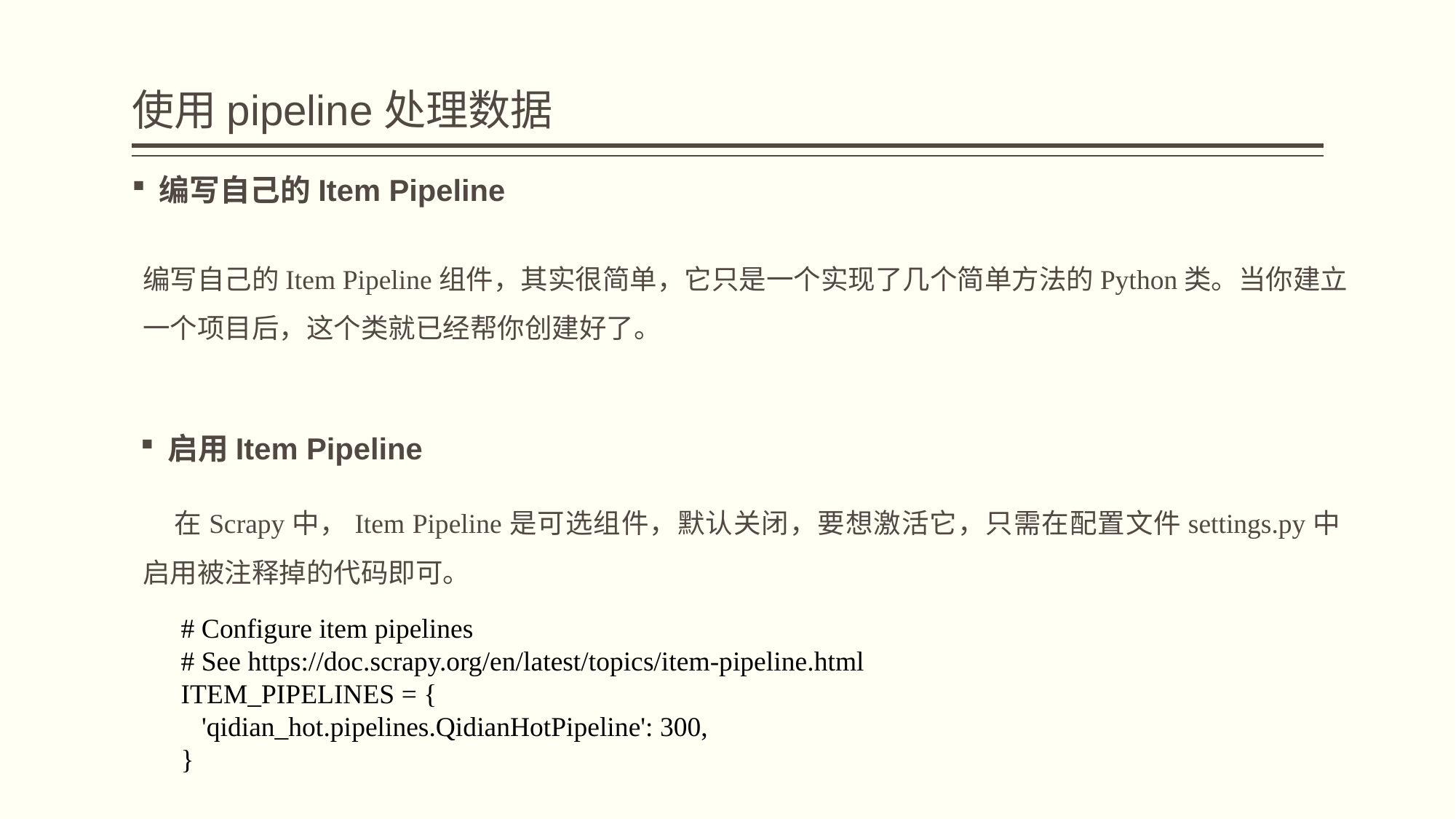

# 使用pipeline处理数据
编写自己的Item Pipeline
编写自己的Item Pipeline组件，其实很简单，它只是一个实现了几个简单方法的Python类。当你建立一个项目后，这个类就已经帮你创建好了。
启用Item Pipeline
在Scrapy中，Item Pipeline是可选组件，默认关闭，要想激活它，只需在配置文件settings.py中启用被注释掉的代码即可。
# Configure item pipelines # See https://doc.scrapy.org/en/latest/topics/item-pipeline.html ITEM_PIPELINES = { 'qidian_hot.pipelines.QidianHotPipeline': 300, }